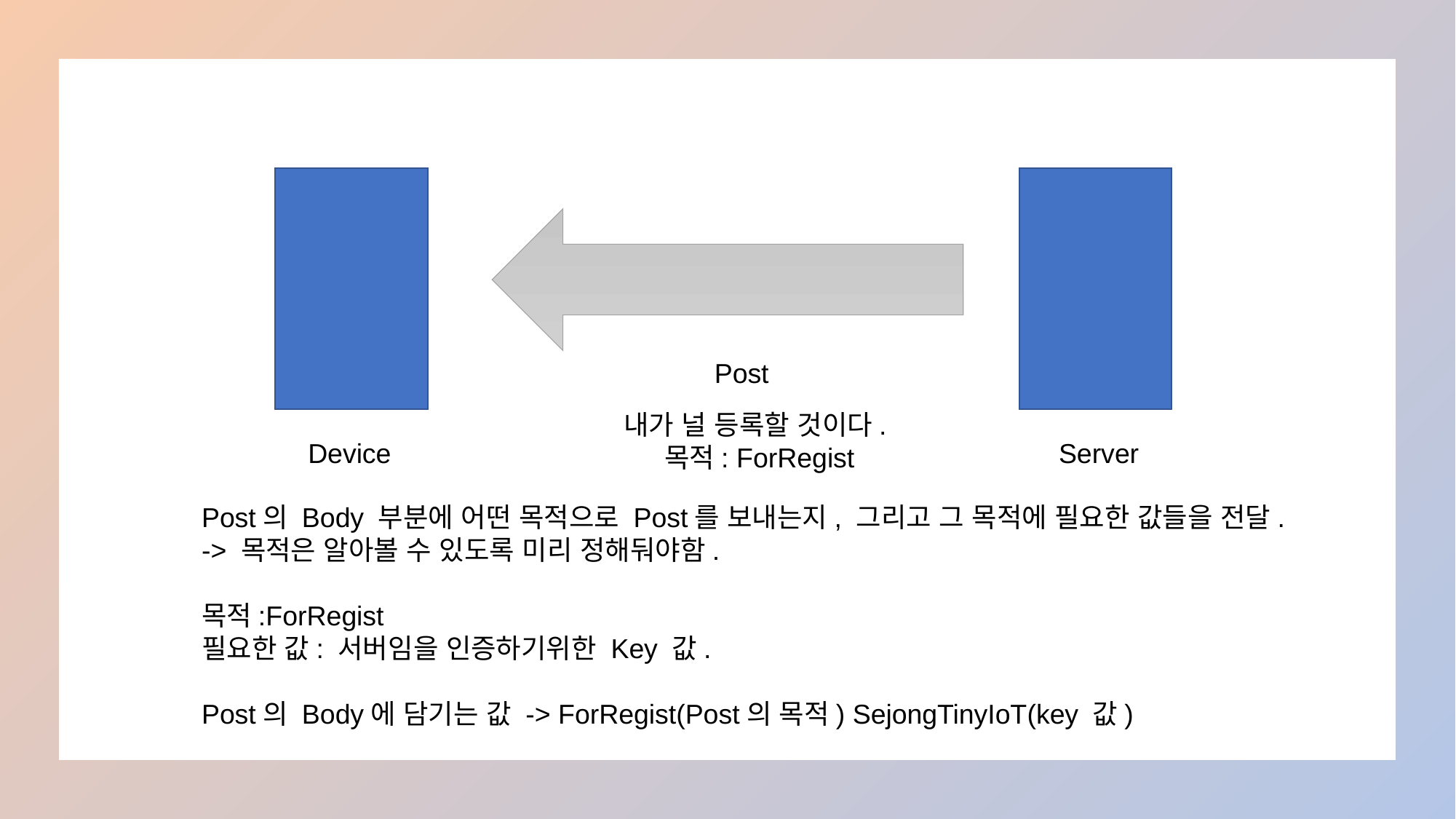

Post
       내가 널 등록할 것이다.
           목적: ForRegist
      Device
      Server
Post의 Body 부분에 어떤 목적으로 Post를 보내는지, 그리고 그 목적에 필요한 값들을 전달.
-> 목적은 알아볼 수 있도록 미리 정해둬야함.

목적:ForRegist
필요한 값: 서버임을 인증하기위한 Key 값.

Post의 Body에 담기는 값 -> ForRegist(Post의 목적) SejongTinyIoT(key 값)